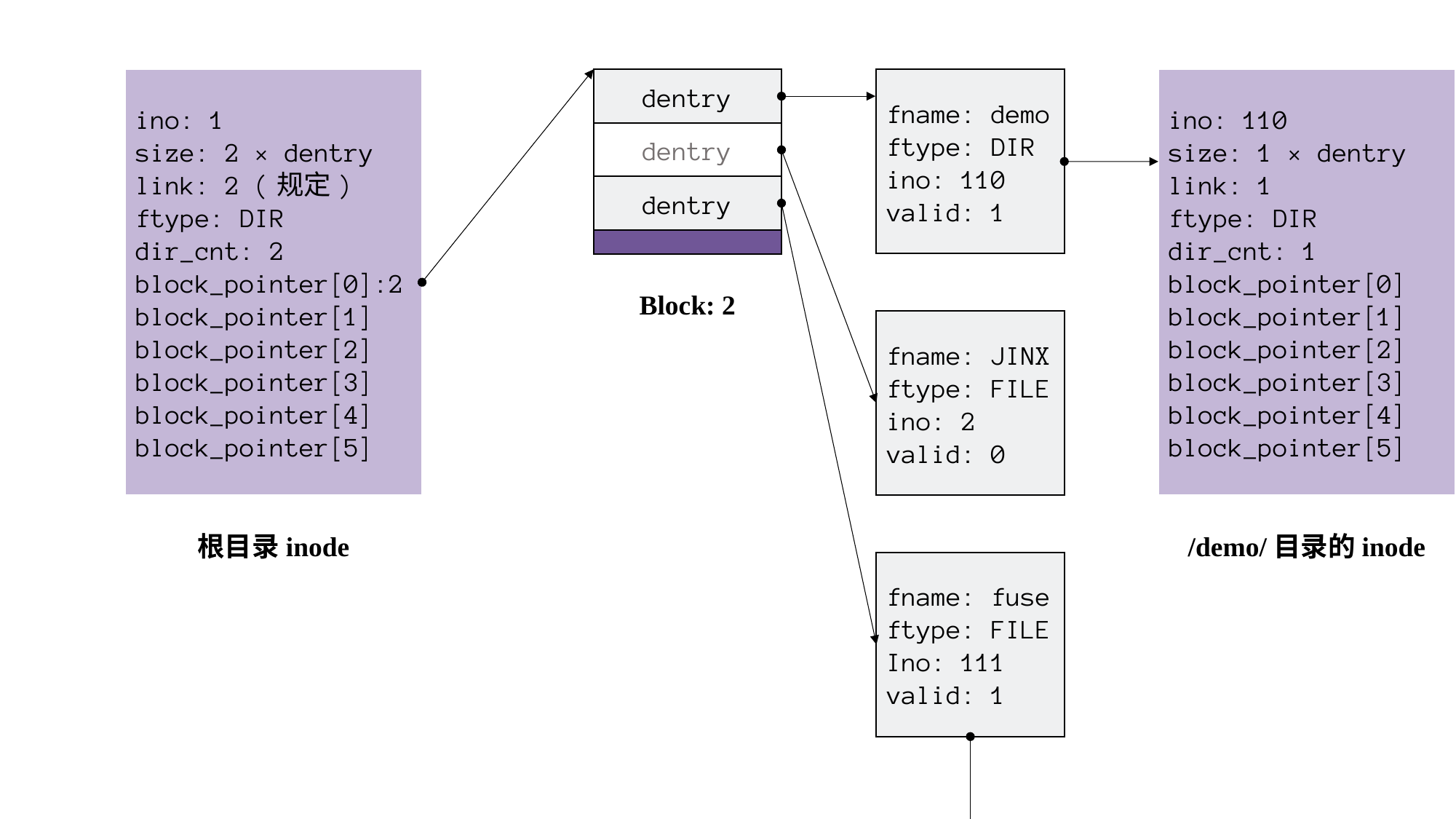

ino: 1
size: 2 × dentry
link: 2 (规定)
ftype: DIR
dir_cnt: 2
block_pointer[0]:2
block_pointer[1]
block_pointer[2]
block_pointer[3]
block_pointer[4]
block_pointer[5]
dentry
fname: demo
ftype: DIR
ino: 110
valid: 1
ino: 110
size: 1 × dentry
link: 1
ftype: DIR
dir_cnt: 1
block_pointer[0]
block_pointer[1]
block_pointer[2]
block_pointer[3]
block_pointer[4]
block_pointer[5]

dentry
dentry
Block: 2
fname: JINX
ftype: FILE
ino: 2
valid: 0
根目录inode
/demo/目录的inode
fname: fuse
ftype: FILE
Ino: 111
valid: 1
ino: 111
size: 1500B
link: 1
ftype: FILE
dir_cnt: 0
block_pointer[0]:8
block_pointer[1]:6
block_pointer[2]
block_pointer[3]
block_pointer[4]
block_pointer[5]
Lorem ipsum dolor sit amet, consectetur…
Block: 8
Lorem ipsum dolor sit amet, consectetur…
/fuse文件的inode
Block: 6